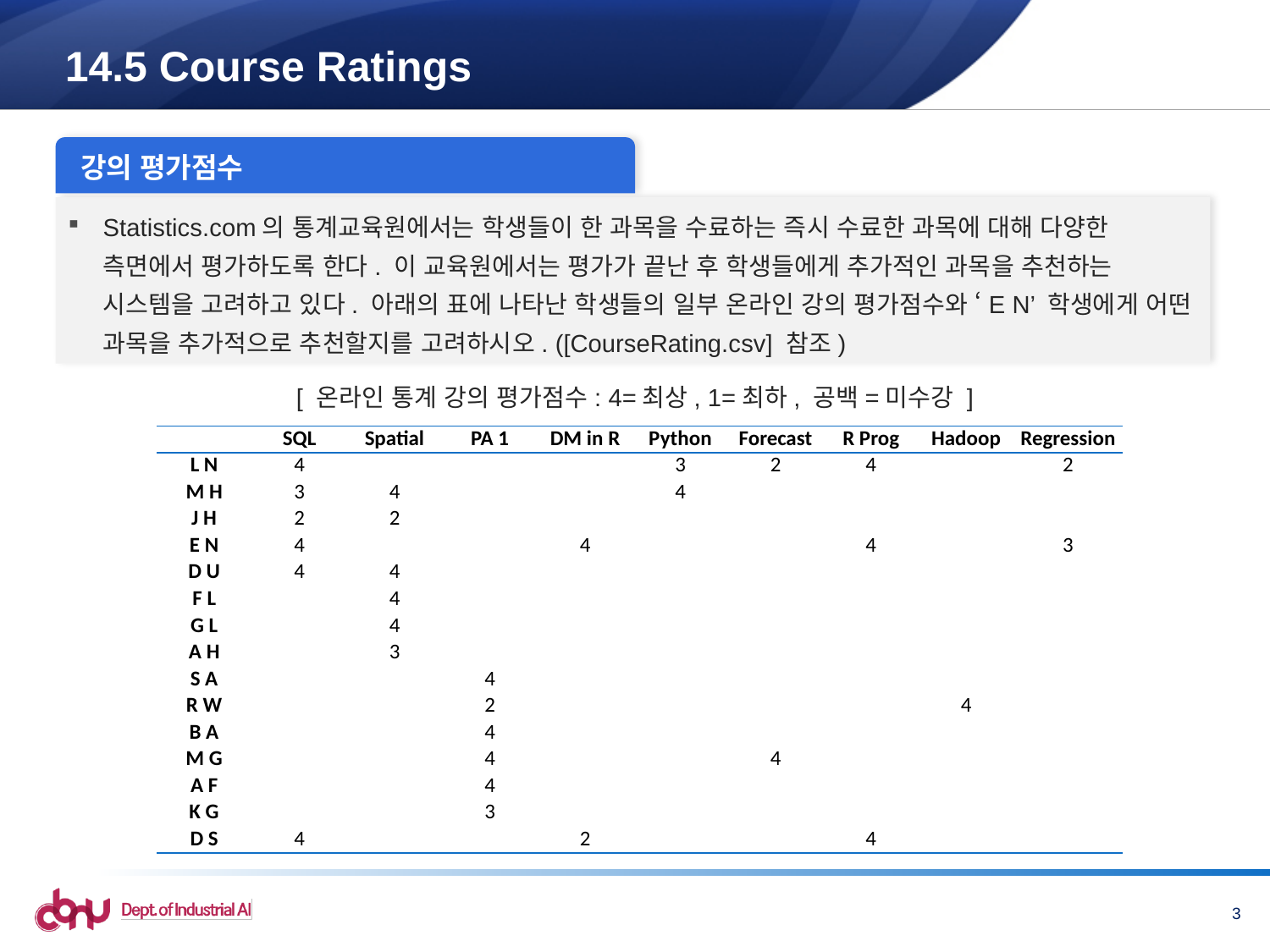

# 14.5 Course Ratings
강의 평가점수
Statistics.com의 통계교육원에서는 학생들이 한 과목을 수료하는 즉시 수료한 과목에 대해 다양한 측면에서 평가하도록 한다. 이 교육원에서는 평가가 끝난 후 학생들에게 추가적인 과목을 추천하는 시스템을 고려하고 있다. 아래의 표에 나타난 학생들의 일부 온라인 강의 평가점수와 ‘E N’ 학생에게 어떤 과목을 추가적으로 추천할지를 고려하시오. ([CourseRating.csv] 참조)

[ 온라인 통계 강의 평가점수: 4=최상, 1=최하, 공백=미수강 ]
|  | SQL | Spatial | PA 1 | DM in R | Python | Forecast | R Prog | Hadoop | Regression |
| --- | --- | --- | --- | --- | --- | --- | --- | --- | --- |
| L N | 4 |  |  |  | 3 | 2 | 4 |  | 2 |
| M H | 3 | 4 |  |  | 4 |  |  |  |  |
| J H | 2 | 2 |  |  |  |  |  |  |  |
| E N | 4 |  |  | 4 |  |  | 4 |  | 3 |
| D U | 4 | 4 |  |  |  |  |  |  |  |
| F L |  | 4 |  |  |  |  |  |  |  |
| G L |  | 4 |  |  |  |  |  |  |  |
| A H |  | 3 |  |  |  |  |  |  |  |
| S A |  |  | 4 |  |  |  |  |  |  |
| R W |  |  | 2 |  |  |  |  | 4 |  |
| B A |  |  | 4 |  |  |  |  |  |  |
| M G |  |  | 4 |  |  | 4 |  |  |  |
| A F |  |  | 4 |  |  |  |  |  |  |
| K G |  |  | 3 |  |  |  |  |  |  |
| D S | 4 |  |  | 2 |  |  | 4 |  |  |